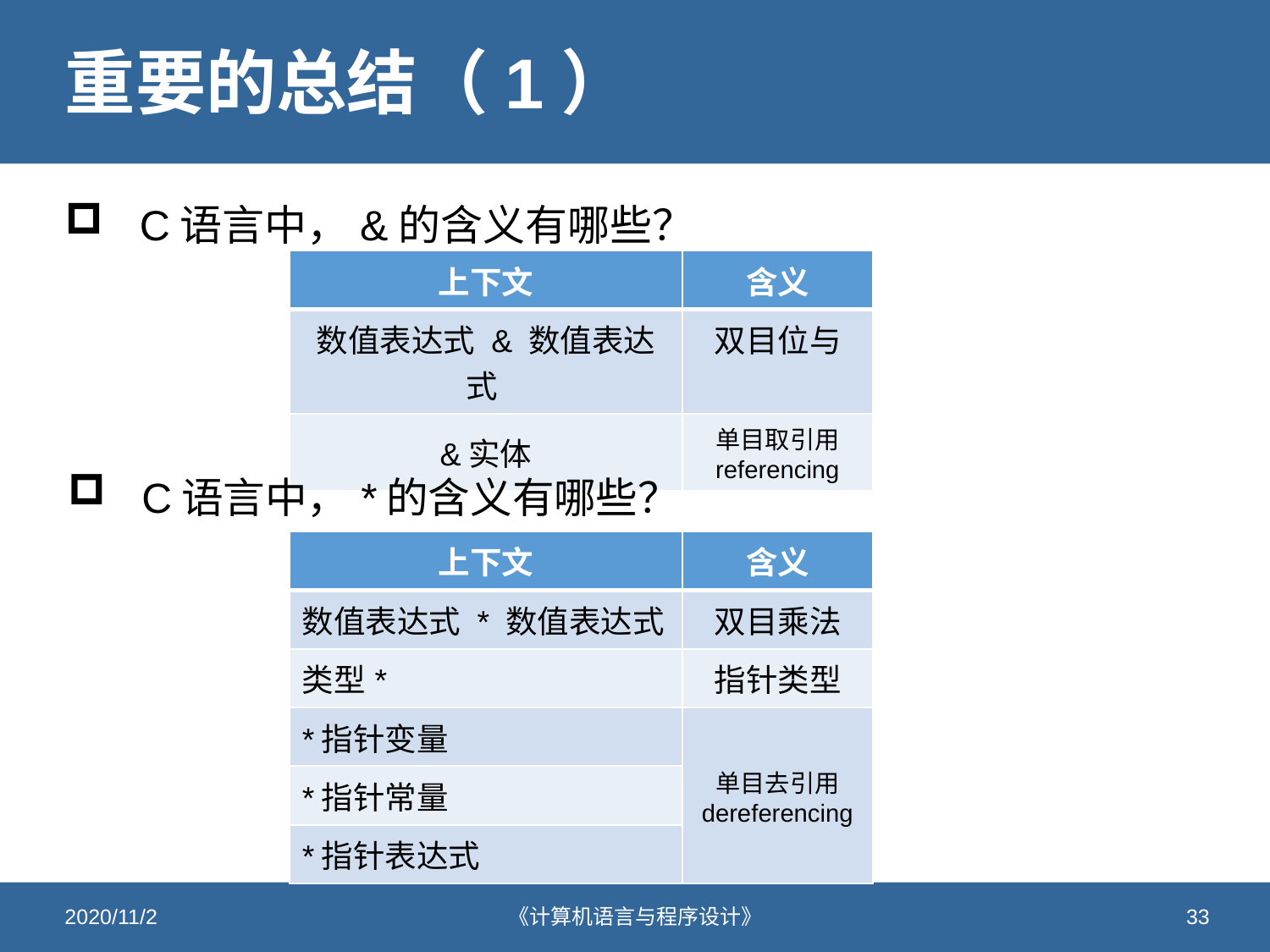

# 重要的总结（1）
C语言中，&的含义有哪些？
| 上下文 | 含义 |
| --- | --- |
| 数值表达式 & 数值表达式 | 双目位与 |
| &实体 | 单目取引用 referencing |
C语言中，*的含义有哪些？
| 上下文 | 含义 |
| --- | --- |
| 数值表达式 \* 数值表达式 | 双目乘法 |
| 类型\* | 指针类型 |
| \*指针变量 | 单目去引用 dereferencing |
| \*指针常量 |  |
| \*指针表达式 |  |
2020/11/2
《计算机语言与程序设计》
33